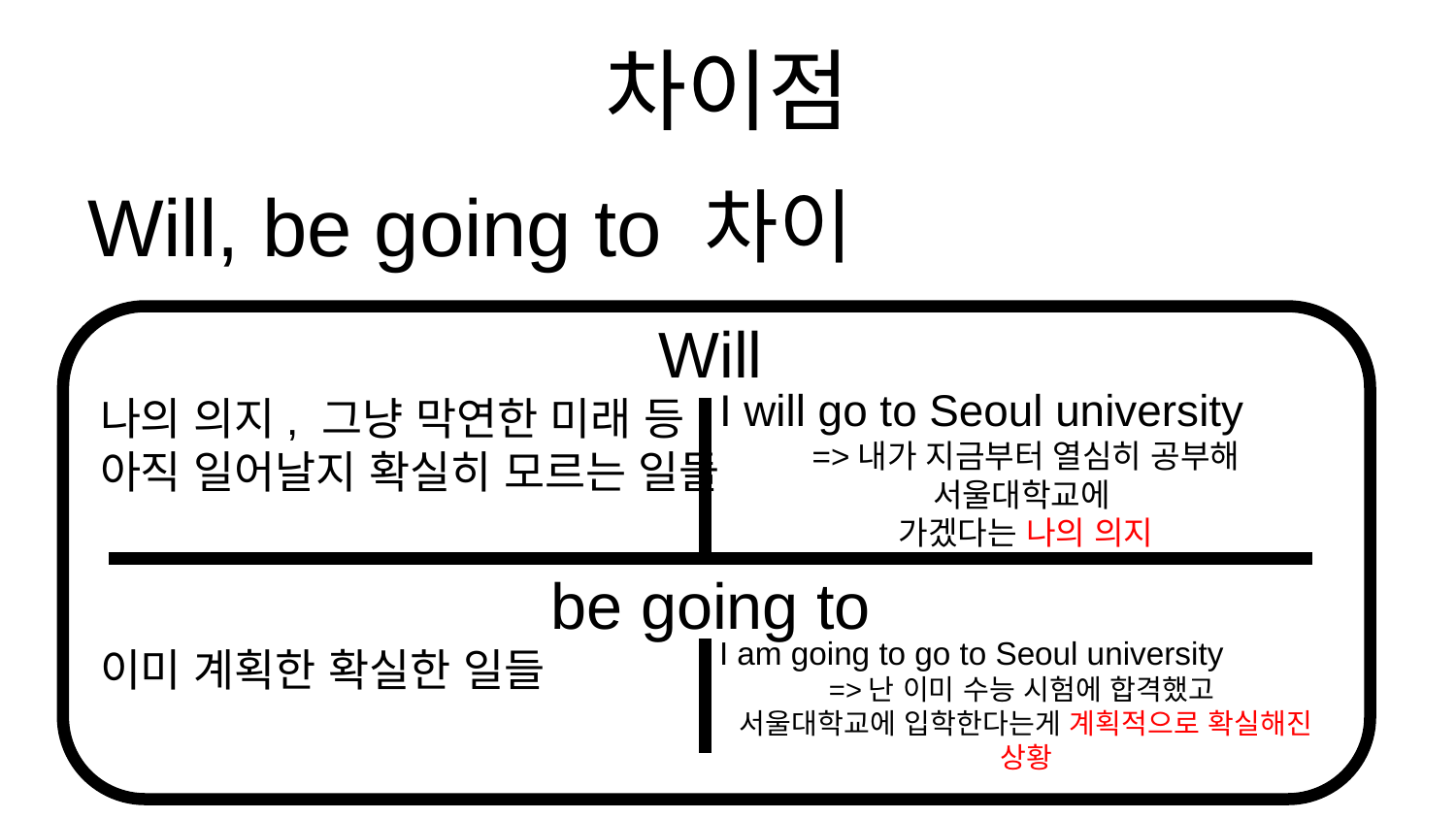

# 차이점
Will, be going to 차이

Will
나의 의지, 그냥 막연한 미래 등
아직 일어날지 확실히 모르는 일들
I will go to Seoul university
=>내가 지금부터 열심히 공부해 서울대학교에
가겠다는 나의 의지
be going to
이미 계획한 확실한 일들
I am going to go to Seoul university
=>난 이미 수능 시험에 합격했고
서울대학교에 입학한다는게 계획적으로 확실해진 상황